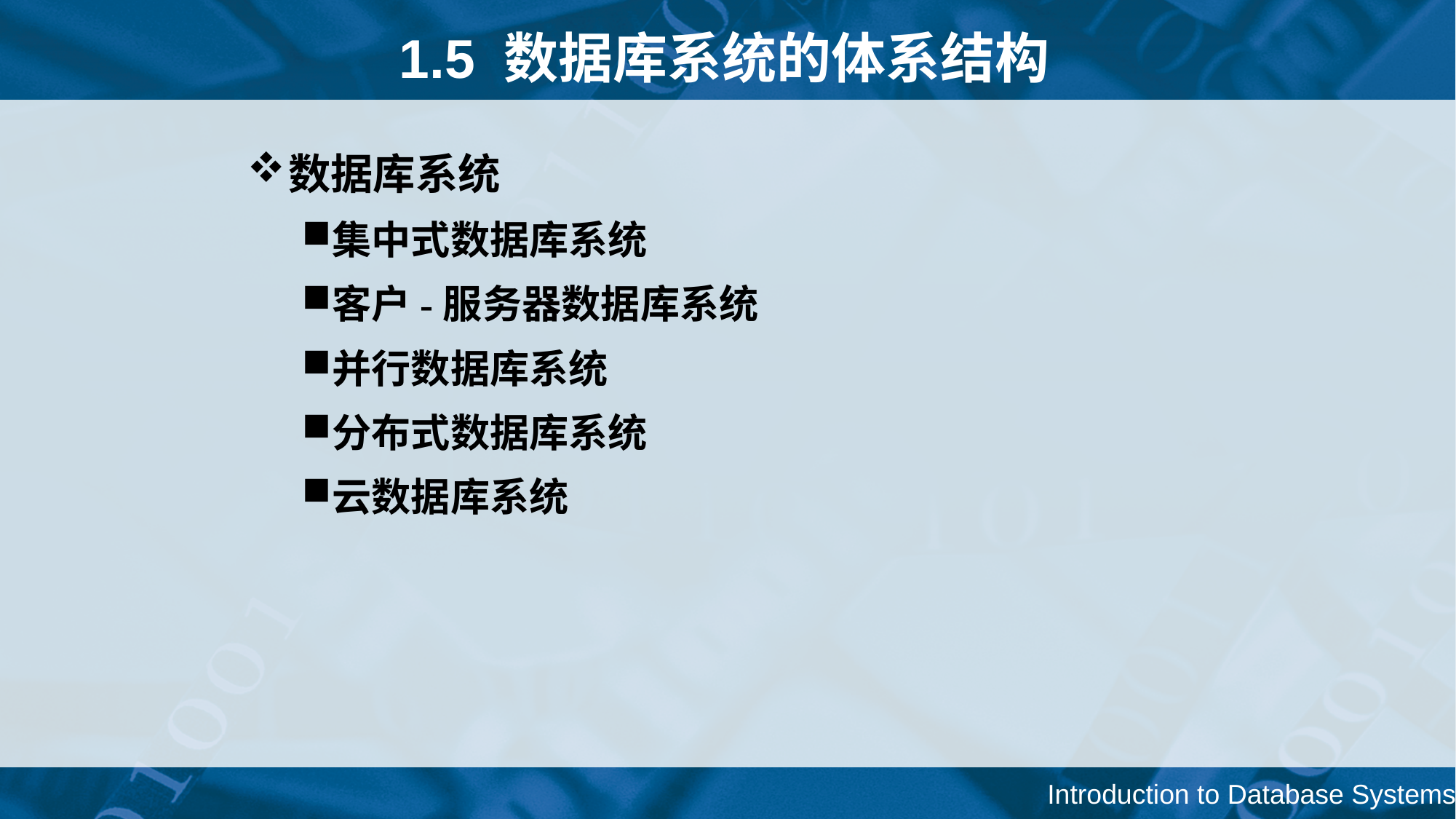

# 1.5 数据库系统的体系结构
数据库系统
集中式数据库系统
客户-服务器数据库系统
并行数据库系统
分布式数据库系统
云数据库系统